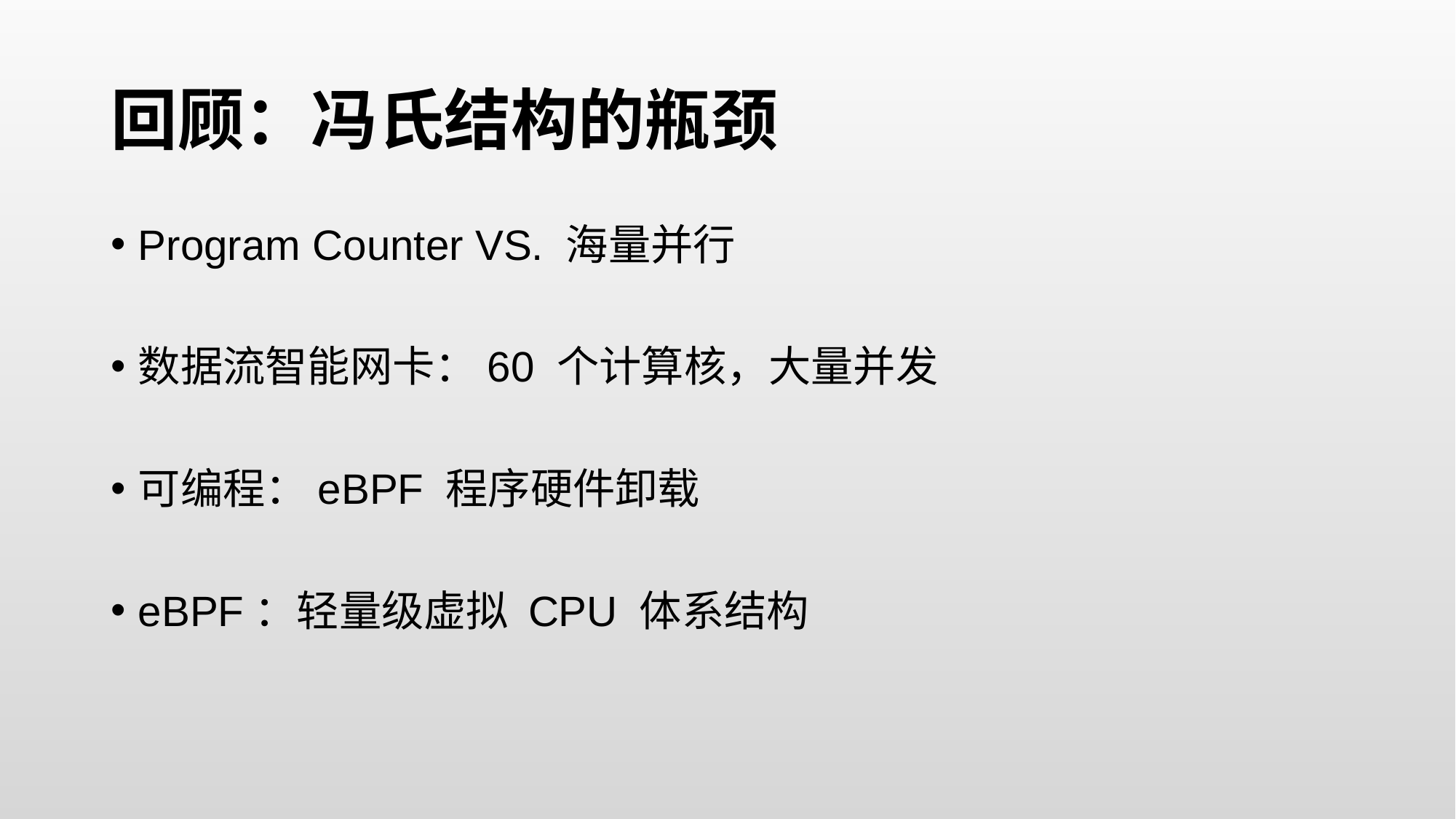

# 回顾：冯氏结构的瓶颈
Program Counter VS. 海量并行

数据流智能网卡：60 个计算核，大量并发

可编程：eBPF 程序硬件卸载

eBPF：轻量级虚拟 CPU 体系结构